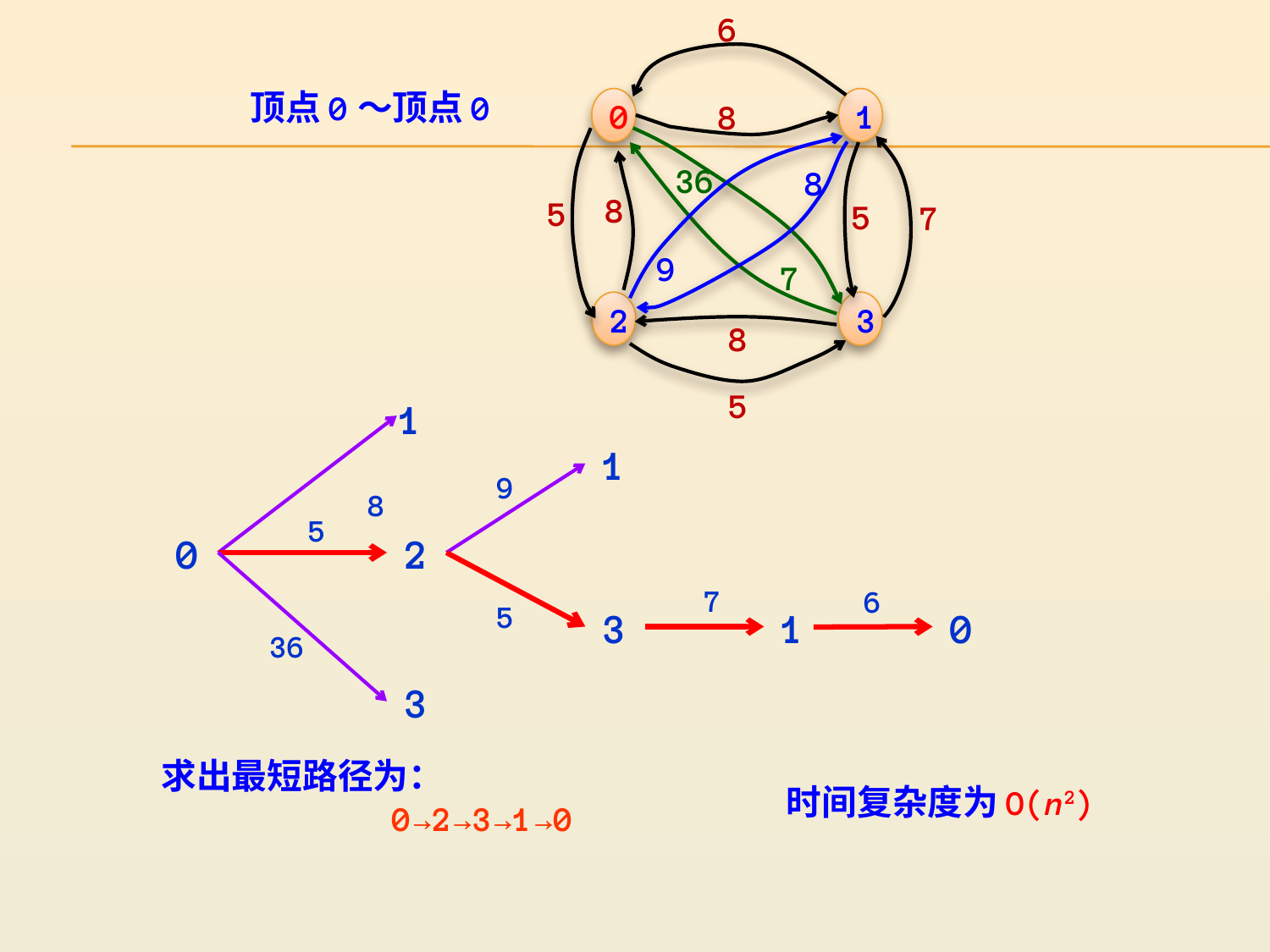

6

0
8
1

8
36
8
5
5
7
9
7
2
3
8

5
顶点0～顶点0
1
8
1
9
5
2
0
36
3
3
5
7
1
6
0
求出最短路径为：
            0→2→3→1→0
时间复杂度为O(n2)